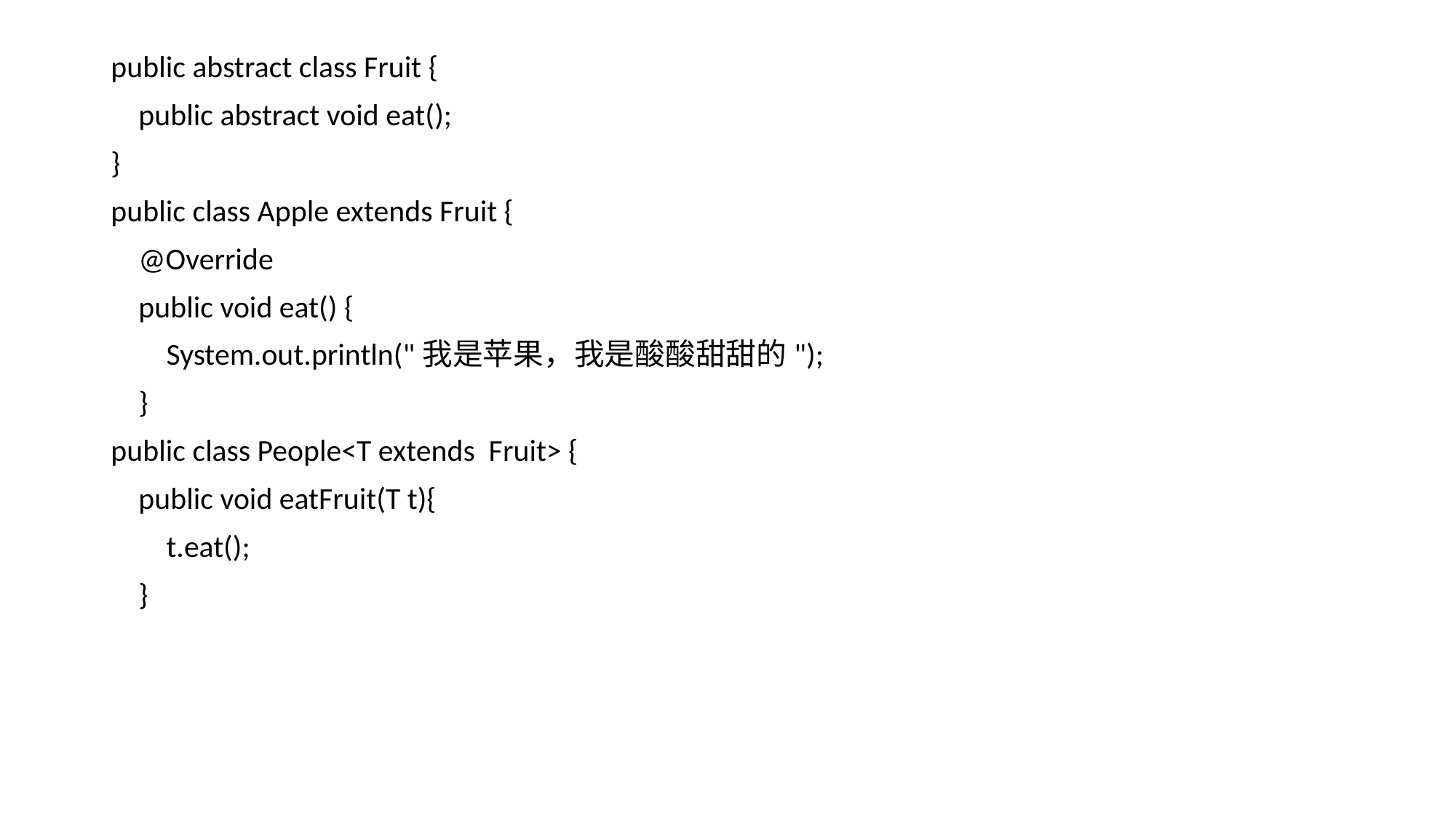

public abstract class Fruit {
    public abstract void eat();
}
public class Apple extends Fruit {
    @Override
    public void eat() {
        System.out.println("我是苹果，我是酸酸甜甜的");
    }
public class People<T extends  Fruit> {
    public void eatFruit(T t){
        t.eat();
    }